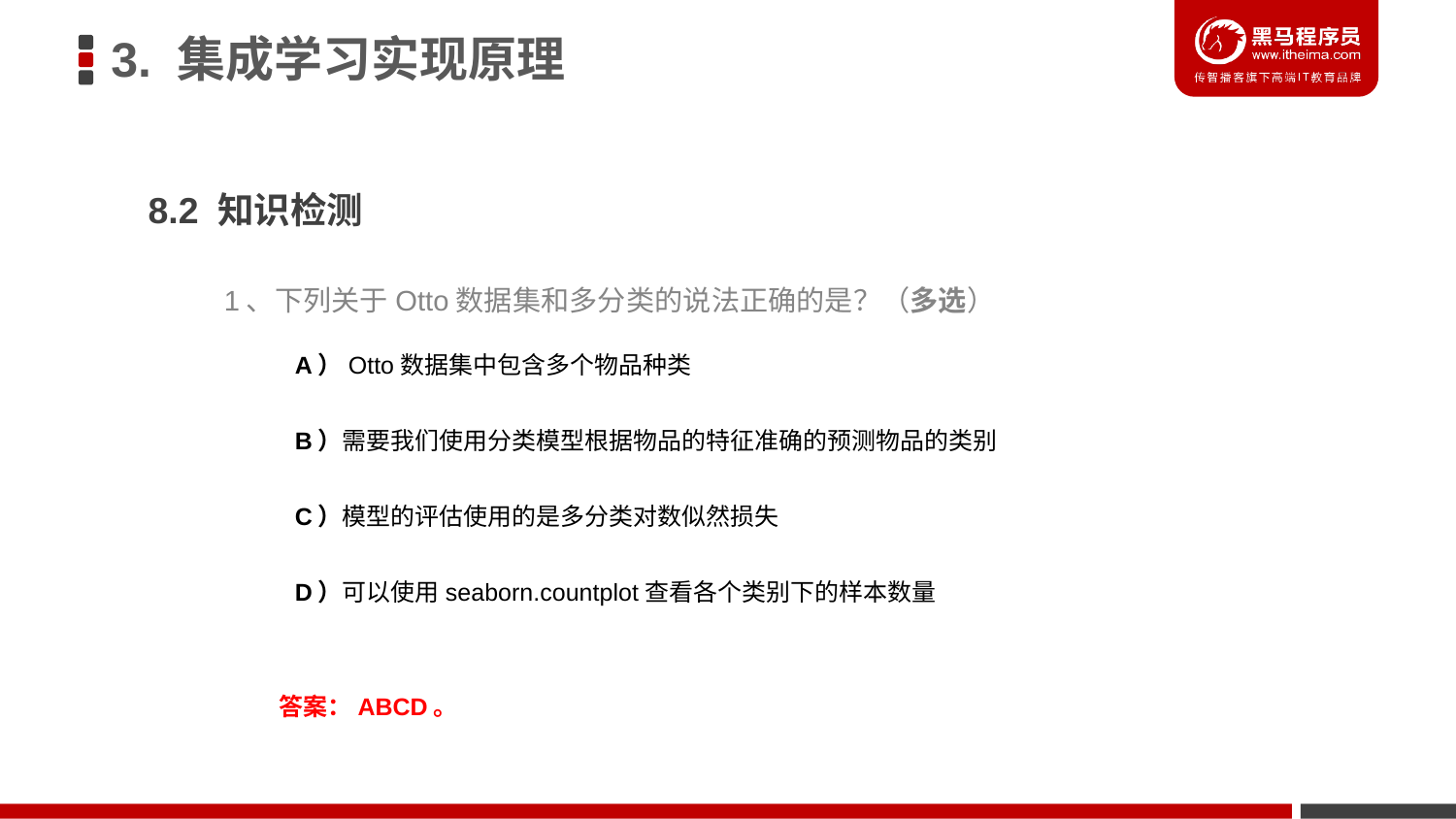

3. 集成学习实现原理
8.2 知识检测
1、下列关于Otto数据集和多分类的说法正确的是？（多选）
A）Otto数据集中包含多个物品种类

B）需要我们使用分类模型根据物品的特征准确的预测物品的类别

C）模型的评估使用的是多分类对数似然损失

D）可以使用seaborn.countplot查看各个类别下的样本数量
答案：ABCD。